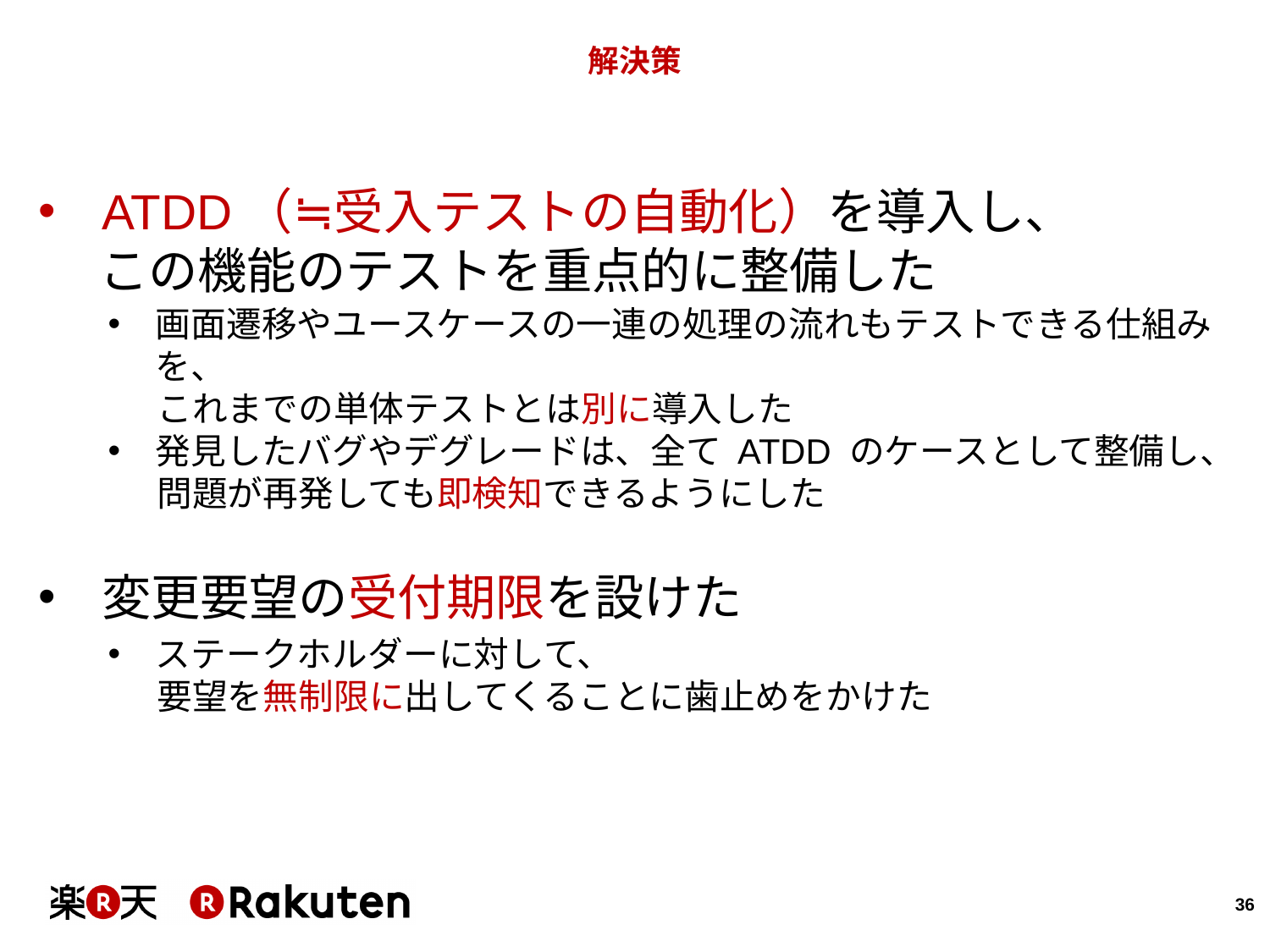

# 解決策
ATDD（≒受入テストの自動化）を導入し、
この機能のテストを重点的に整備した
画面遷移やユースケースの一連の処理の流れもテストできる仕組みを、
これまでの単体テストとは別に導入した
発見したバグやデグレードは、全て ATDD のケースとして整備し、
問題が再発しても即検知できるようにした
変更要望の受付期限を設けた
ステークホルダーに対して、
要望を無制限に出してくることに歯止めをかけた